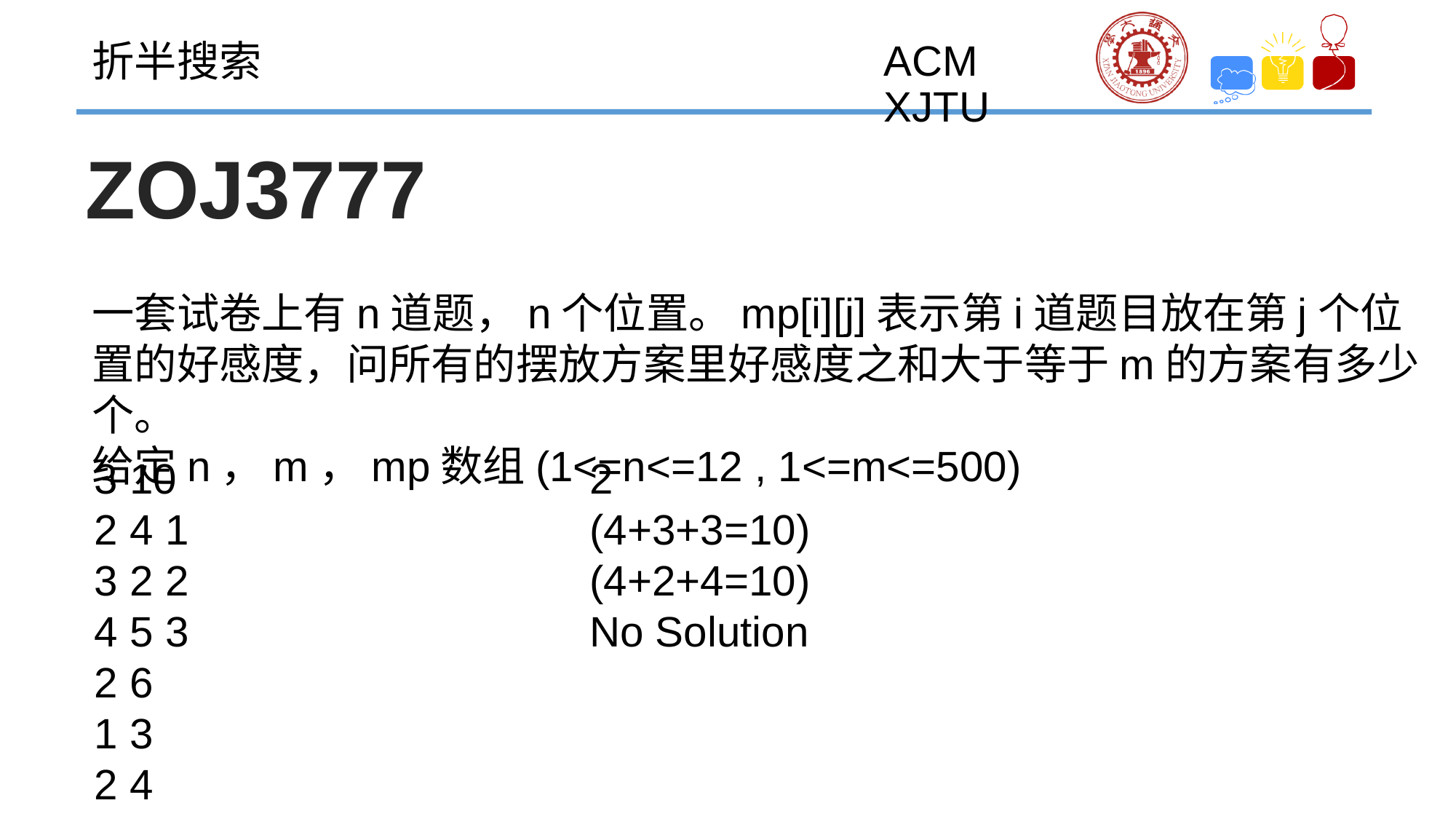

折半搜索
ZOJ3777
一套试卷上有n道题，n个位置。mp[i][j]表示第i道题目放在第j个位置的好感度，问所有的摆放方案里好感度之和大于等于m的方案有多少个。
给定n，m，mp数组(1<=n<=12 , 1<=m<=500)
3 10
2 4 1
3 2 2
4 5 3
2 6
1 3
2 4
2
(4+3+3=10)
(4+2+4=10)
No Solution